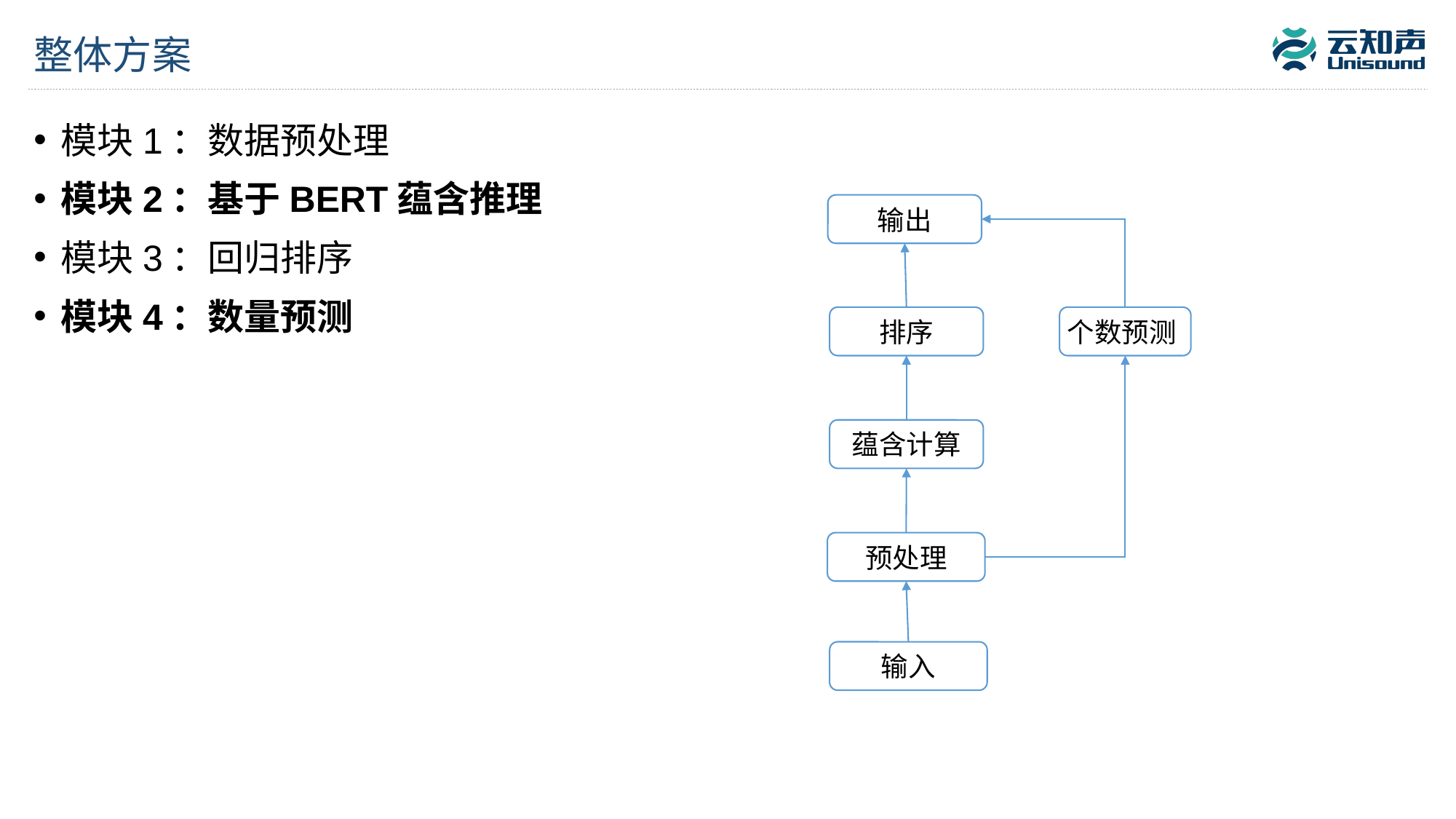

# 整体方案
模块1：数据预处理
模块2：基于BERT蕴含推理
模块3：回归排序
模块4：数量预测

输出
排序
个数预测
蕴含计算
预处理
输入